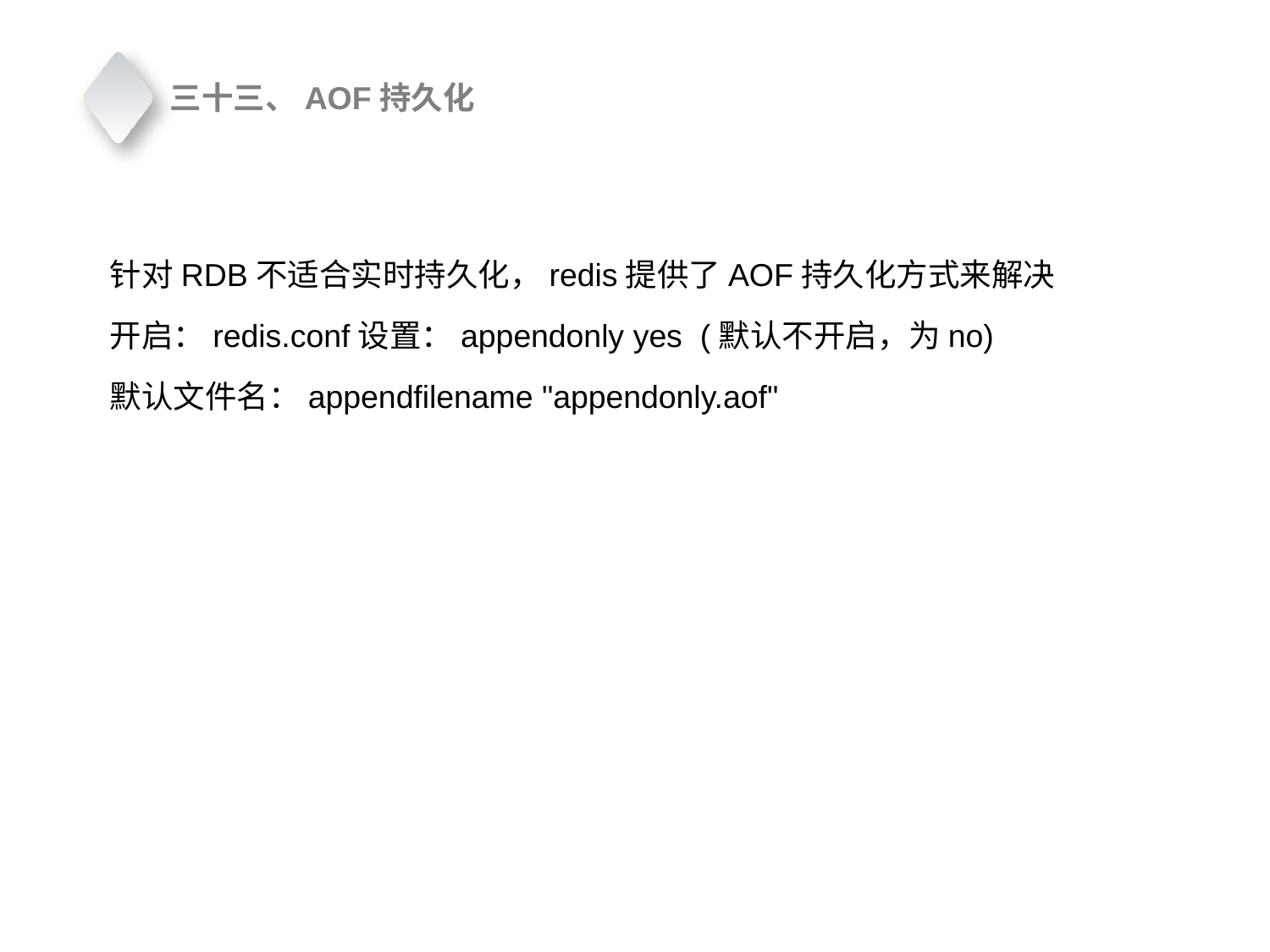

三十三、AOF持久化
  针对RDB不适合实时持久化，redis提供了AOF持久化方式来解决
  开启：redis.conf设置：appendonly yes  (默认不开启，为no)
  默认文件名：appendfilename "appendonly.aof"